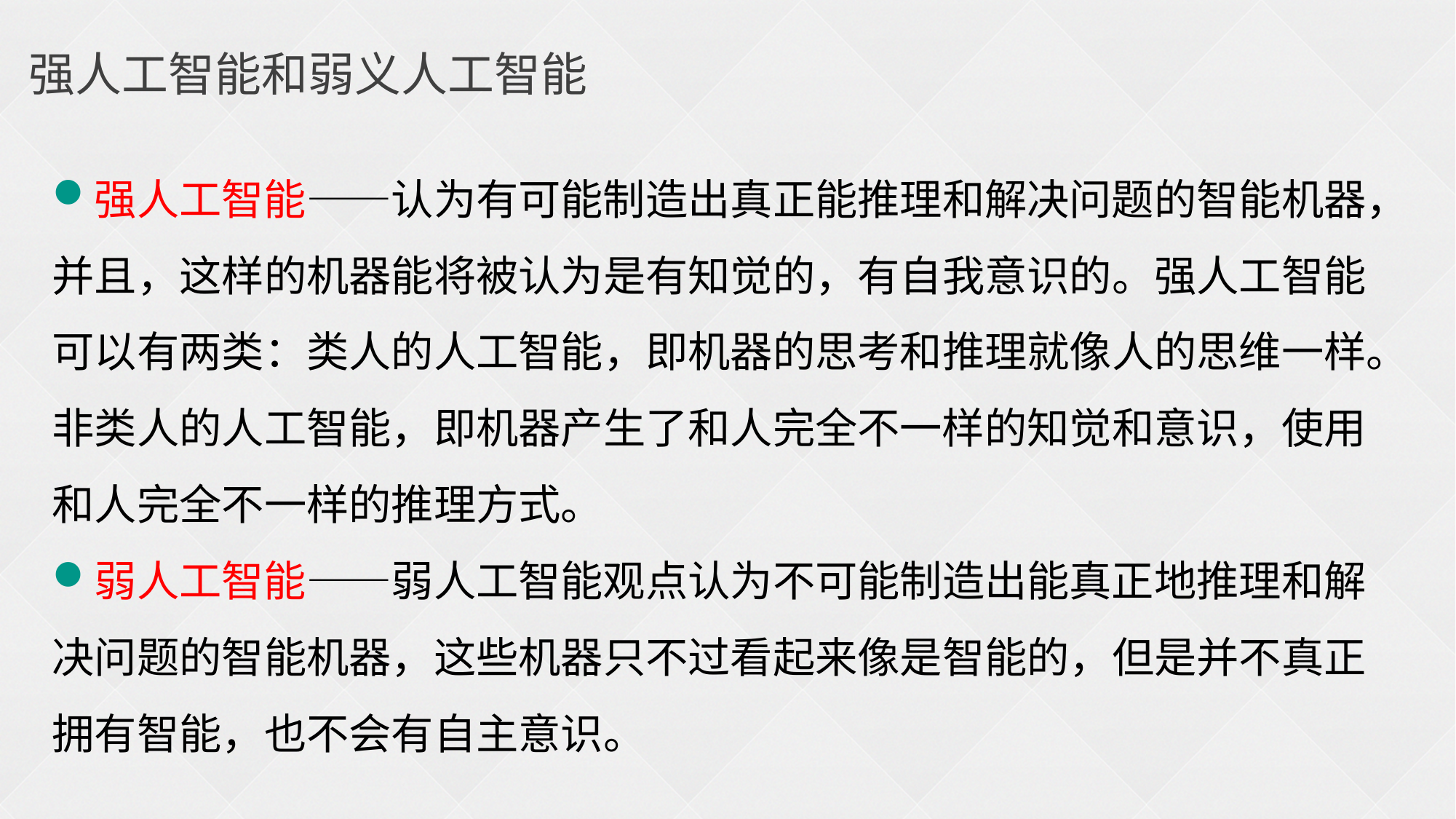

# 强人工智能和弱义人工智能
强人工智能——认为有可能制造出真正能推理和解决问题的智能机器，并且，这样的机器能将被认为是有知觉的，有自我意识的。强人工智能可以有两类：类人的人工智能，即机器的思考和推理就像人的思维一样。非类人的人工智能，即机器产生了和人完全不一样的知觉和意识，使用和人完全不一样的推理方式。
弱人工智能——弱人工智能观点认为不可能制造出能真正地推理和解决问题的智能机器，这些机器只不过看起来像是智能的，但是并不真正拥有智能，也不会有自主意识。